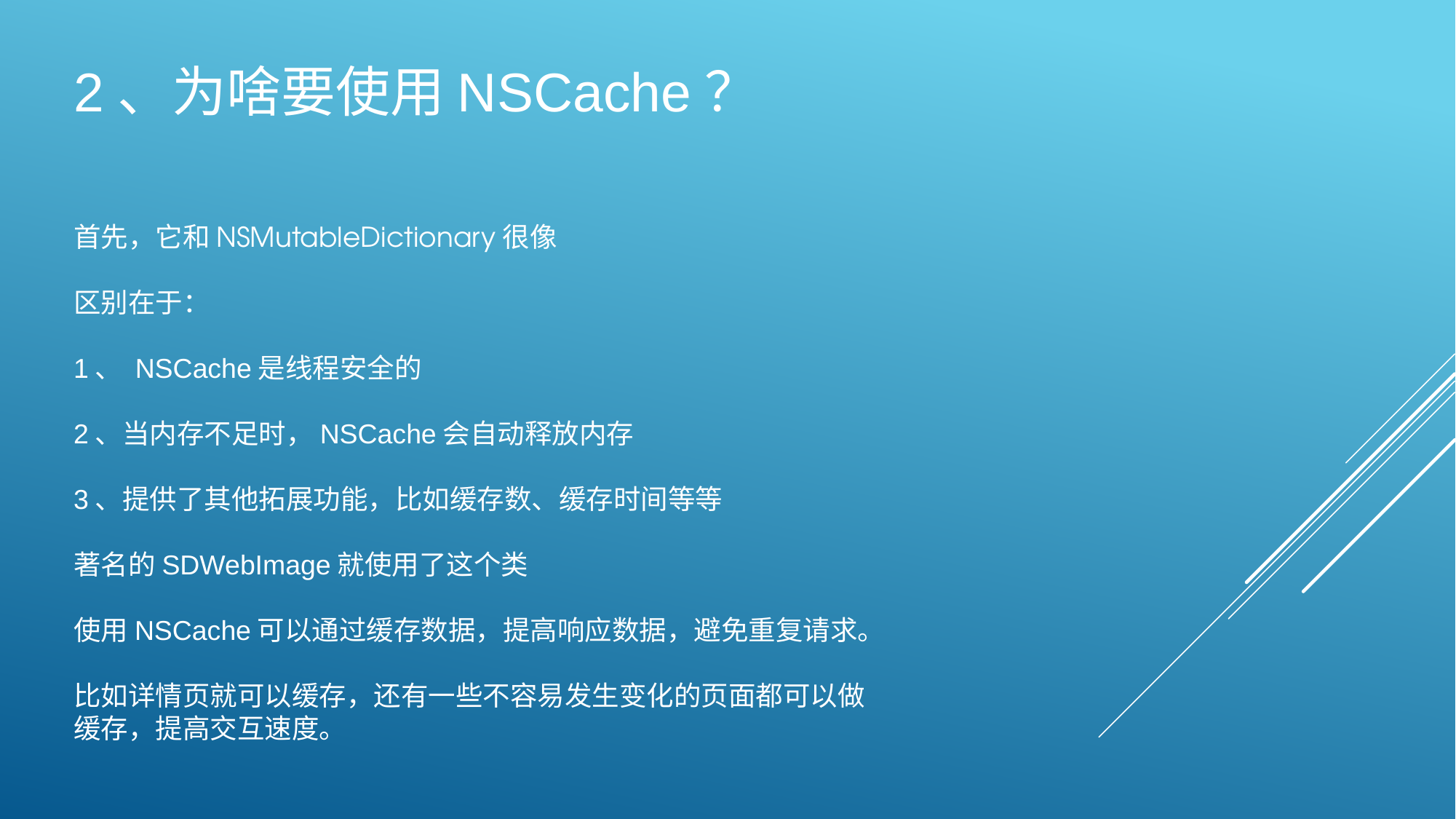

# 2、为啥要使用NSCache？
首先，它和NSMutableDictionary很像

区别在于：

1、 NSCache是线程安全的

2、当内存不足时，NSCache会自动释放内存

3、提供了其他拓展功能，比如缓存数、缓存时间等等

著名的SDWebImage就使用了这个类

使用NSCache可以通过缓存数据，提高响应数据，避免重复请求。

比如详情页就可以缓存，还有一些不容易发生变化的页面都可以做缓存，提高交互速度。